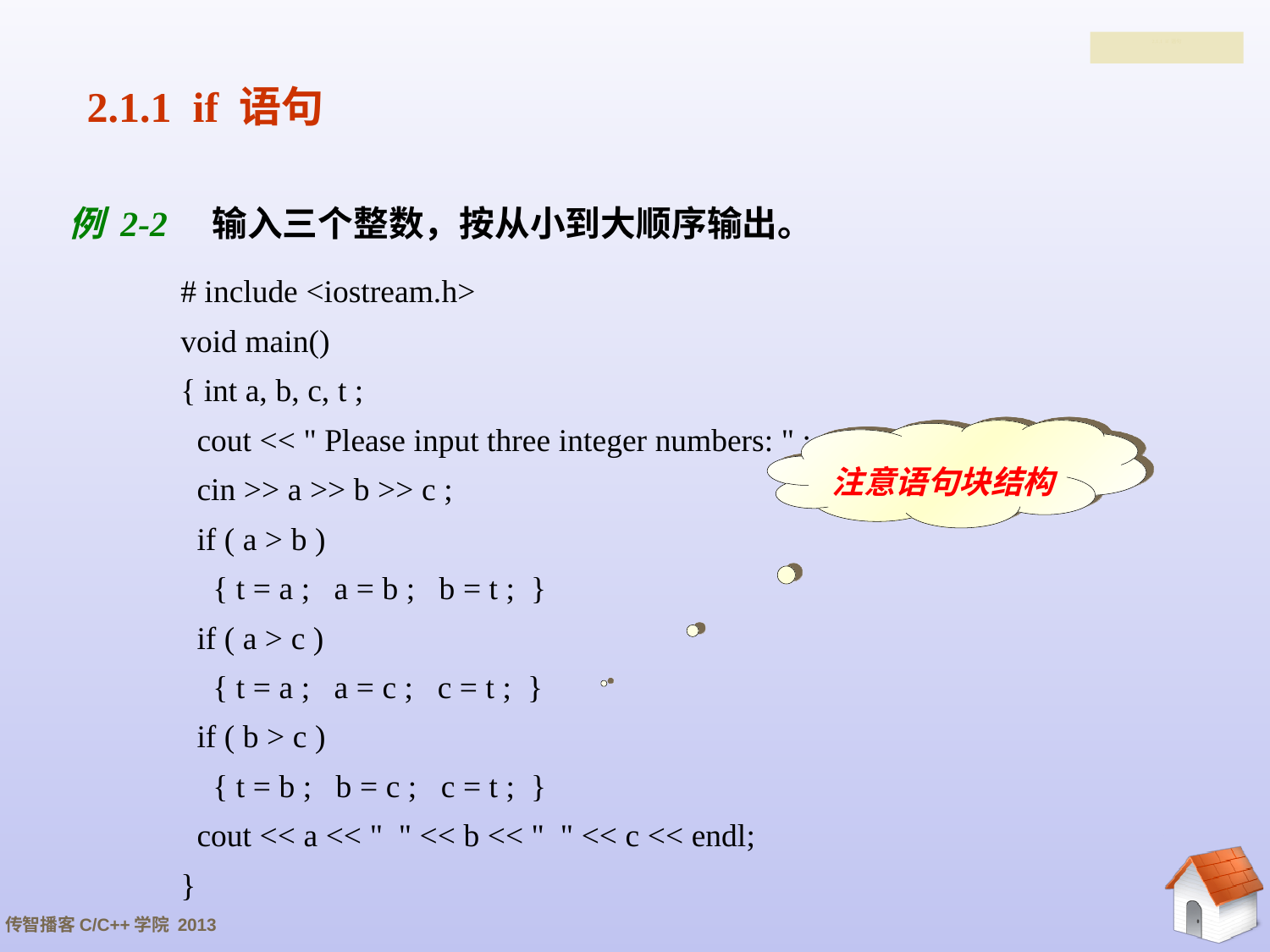

# 2.1.1  if 语句
2.1.1  if 语句
例 2-2    输入三个整数，按从小到大顺序输出。
# include <iostream.h>
void main()
{ int a, b, c, t ;
  cout << " Please input three integer numbers: " ;
  cin >> a >> b >> c ;
  if ( a > b )
    { t = a ;   a = b ;   b = t ;  }
  if ( a > c )
    { t = a ;   a = c ;   c = t ;  }
  if ( b > c )
    { t = b ;   b = c ;   c = t ;  }
  cout << a << "  " << b << "  " << c << endl;
}
注意语句块结构